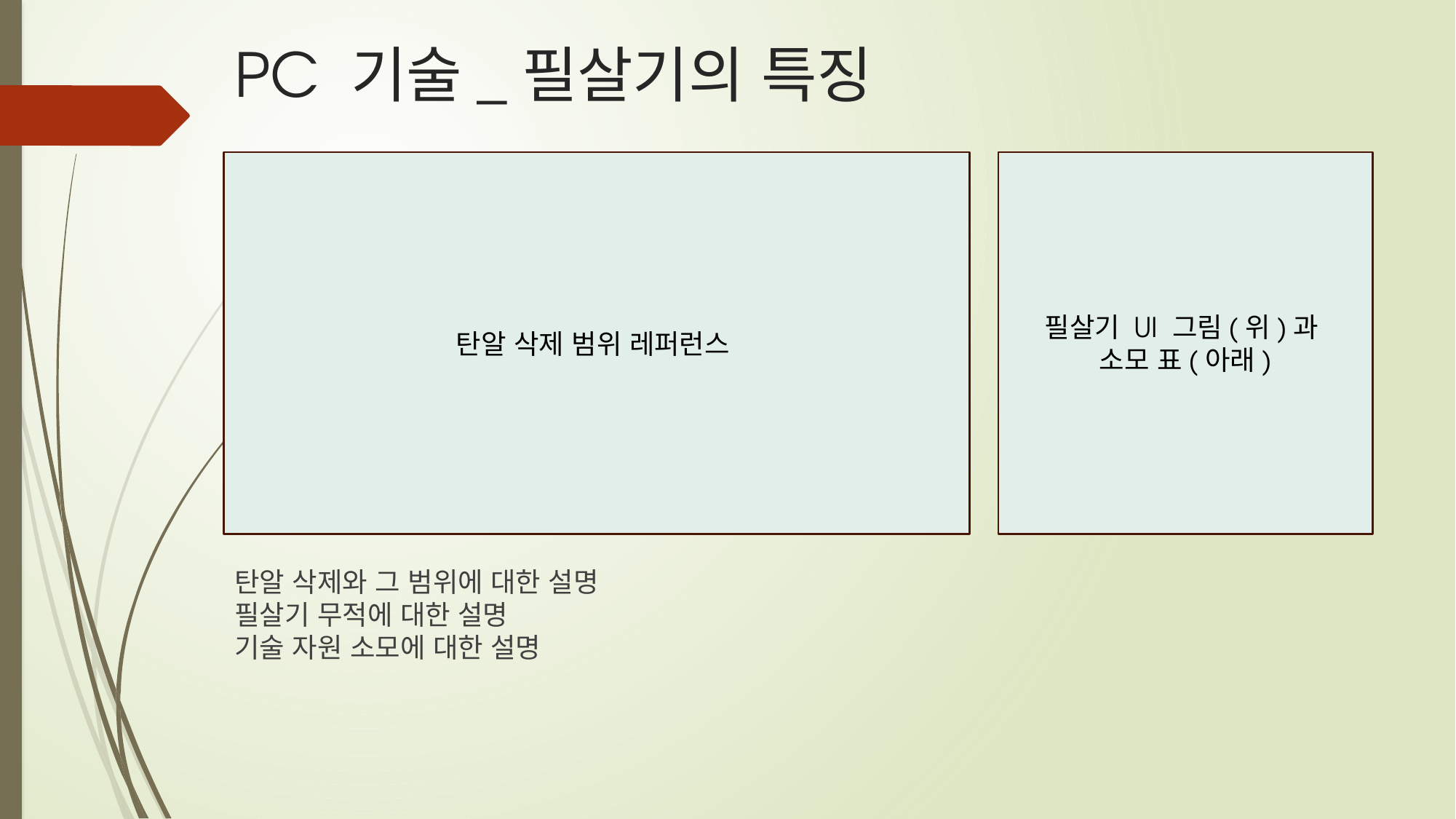

# PC 기술_필살기의 특징
필살기 UI 그림(위)과
소모 표(아래)
탄알 삭제 범위 레퍼런스
탄알 삭제와 그 범위에 대한 설명
필살기 무적에 대한 설명
기술 자원 소모에 대한 설명